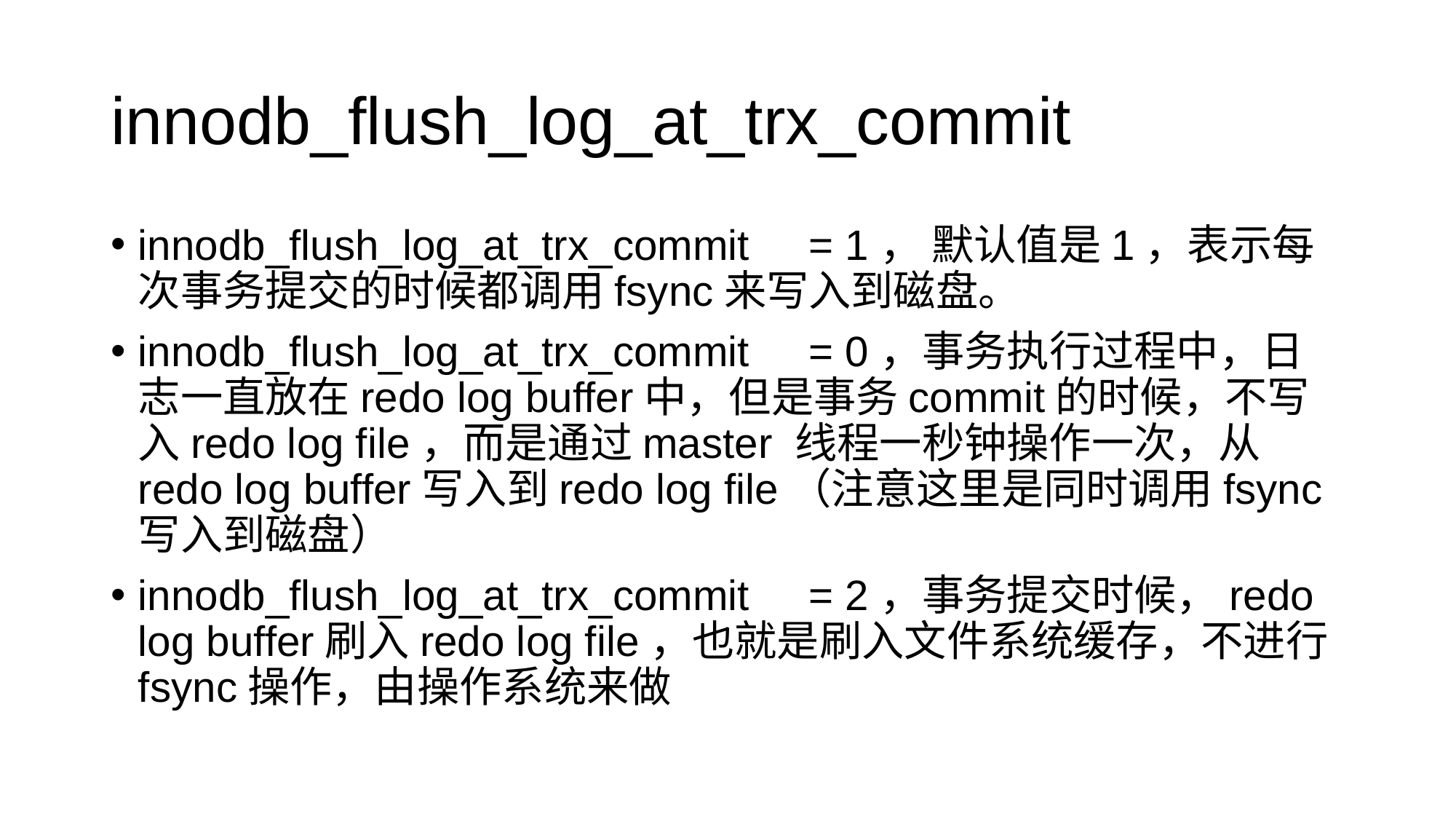

# innodb_flush_log_at_trx_commit
innodb_flush_log_at_trx_commit     = 1， 默认值是1，表示每次事务提交的时候都调用fsync来写入到磁盘。
innodb_flush_log_at_trx_commit     = 0，事务执行过程中，日志一直放在redo log buffer中，但是事务commit的时候，不写入redo log file，而是通过master 线程一秒钟操作一次，从redo log buffer写入到redo log file（注意这里是同时调用fsync写入到磁盘）
innodb_flush_log_at_trx_commit     = 2，事务提交时候，redo log buffer刷入redo log file，也就是刷入文件系统缓存，不进行fsync操作，由操作系统来做